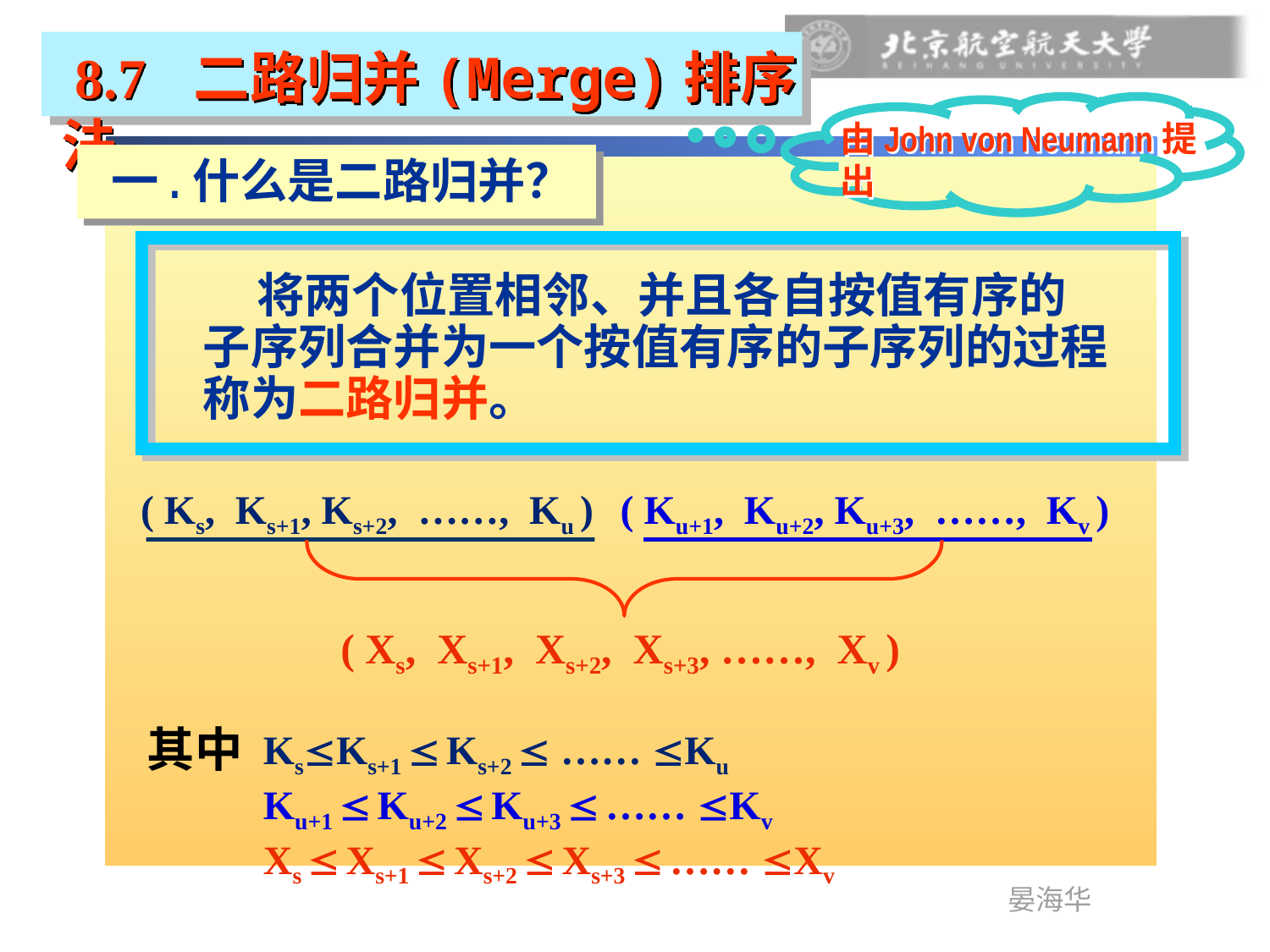

8.7 二路归并(Merge)排序法

由John von Neumann提出

一.什么是二路归并？

    将两个位置相邻、并且各自按值有序的
子序列合并为一个按值有序的子序列的过程
称为二路归并。
( Ks,  Ks+1, Ks+2,  ……,  Ku )
( Ku+1,  Ku+2, Ku+3,  ……,  Kv )

( Xs,  Xs+1,  Xs+2,  Xs+3, ……,  Xv )
其中
 Ks≤Ks+1 ≤ Ks+2 ≤ …… ≤Ku
 Ku+1 ≤ Ku+2 ≤ Ku+3 ≤ …… ≤Kv
 Xs ≤ Xs+1 ≤ Xs+2 ≤ Xs+3 ≤ …… ≤Xv